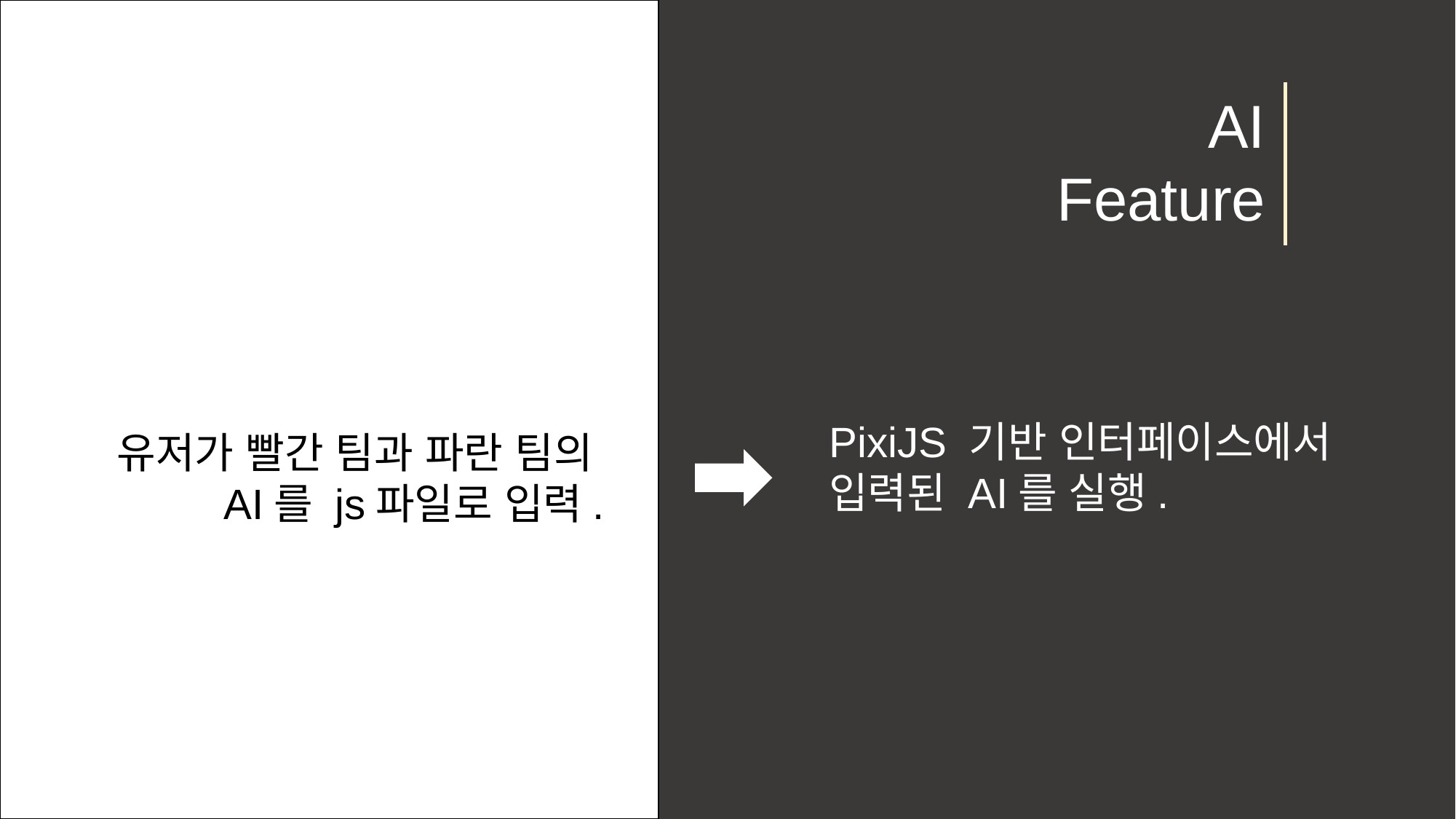

AI
Feature
PixiJS 기반 인터페이스에서
입력된 AI를 실행.
유저가 빨간 팀과 파란 팀의
AI를 js파일로 입력.